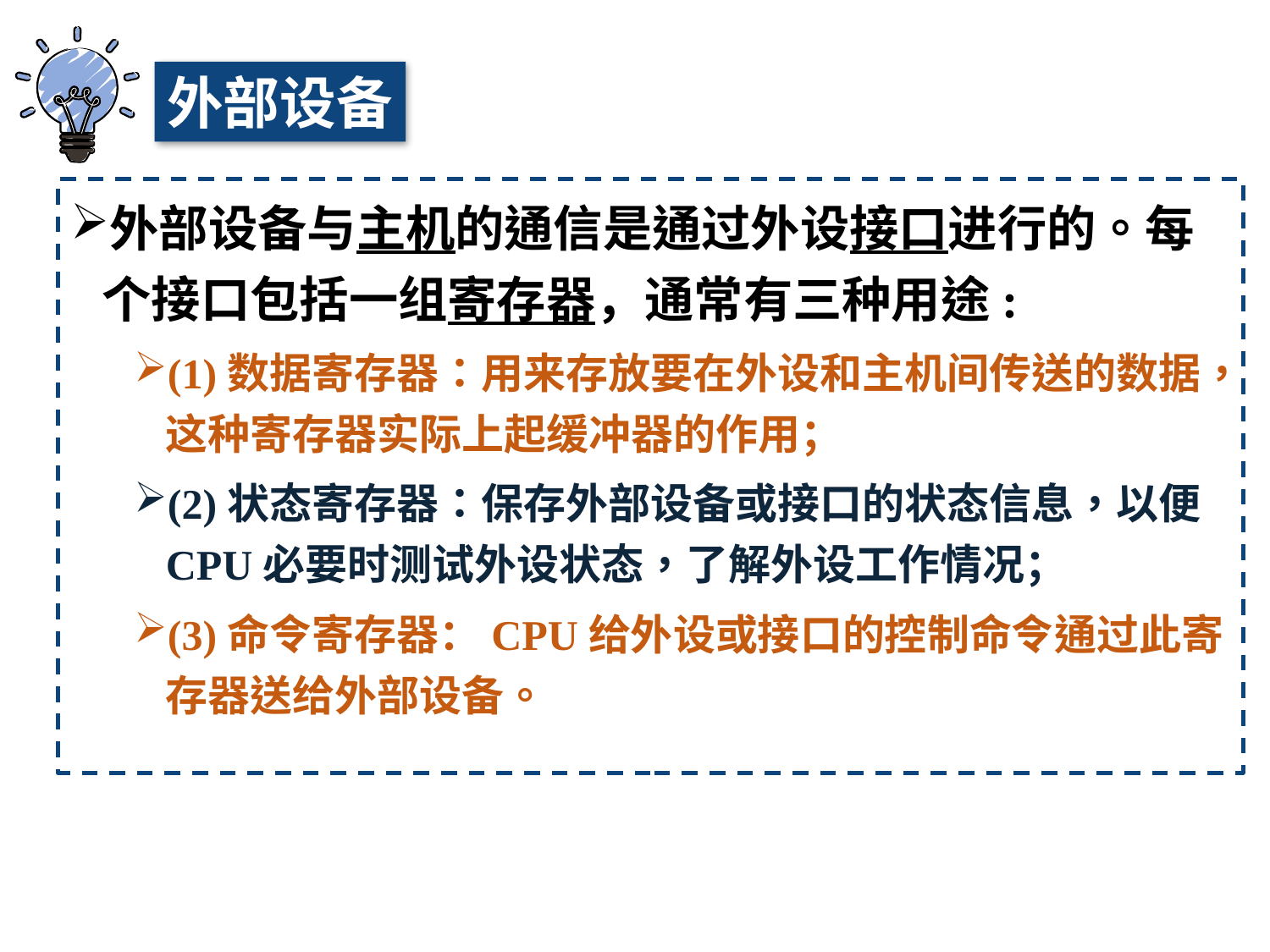

外部设备
外部设备与主机的通信是通过外设接口进行的。每个接口包括一组寄存器，通常有三种用途:
(1)数据寄存器：用来存放要在外设和主机间传送的数据，这种寄存器实际上起缓冲器的作用；
(2)状态寄存器：保存外部设备或接口的状态信息，以便CPU必要时测试外设状态，了解外设工作情况；
(3)命令寄存器：CPU给外设或接口的控制命令通过此寄存器送给外部设备。